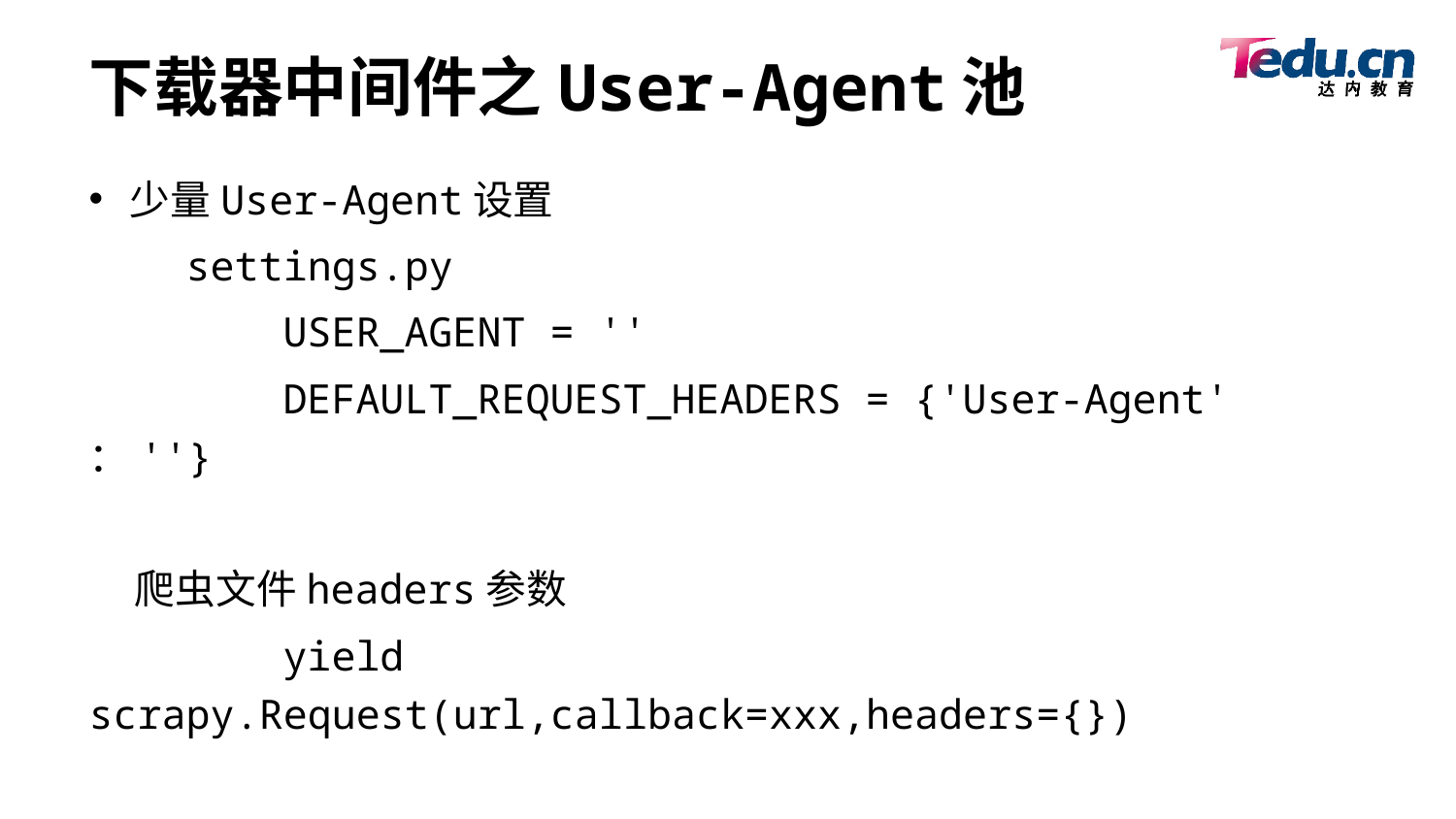

# 下载器中间件之User-Agent池
少量User-Agent设置
    settings.py
        USER_AGENT = ''
        DEFAULT_REQUEST_HEADERS = {'User-Agent' ：''}

    爬虫文件headers参数
        yield scrapy.Request(url,callback=xxx,headers={})